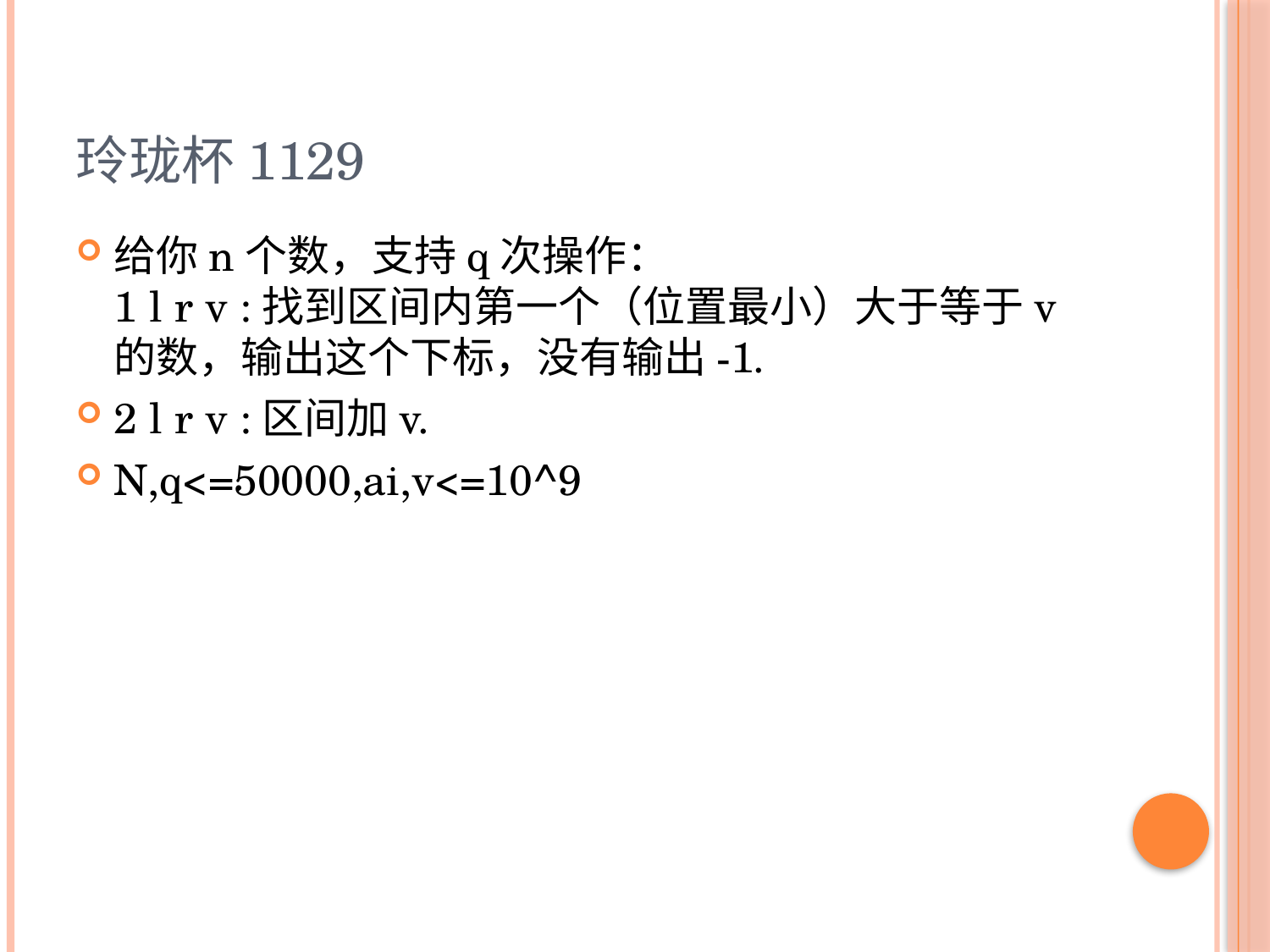

# 玲珑杯1129
给你n个数，支持q次操作：
1 l r v :找到区间内第一个（位置最小）大于等于v的数，输出这个下标，没有输出-1.
2 l r v :区间加v.
N,q<=50000,ai,v<=10^9